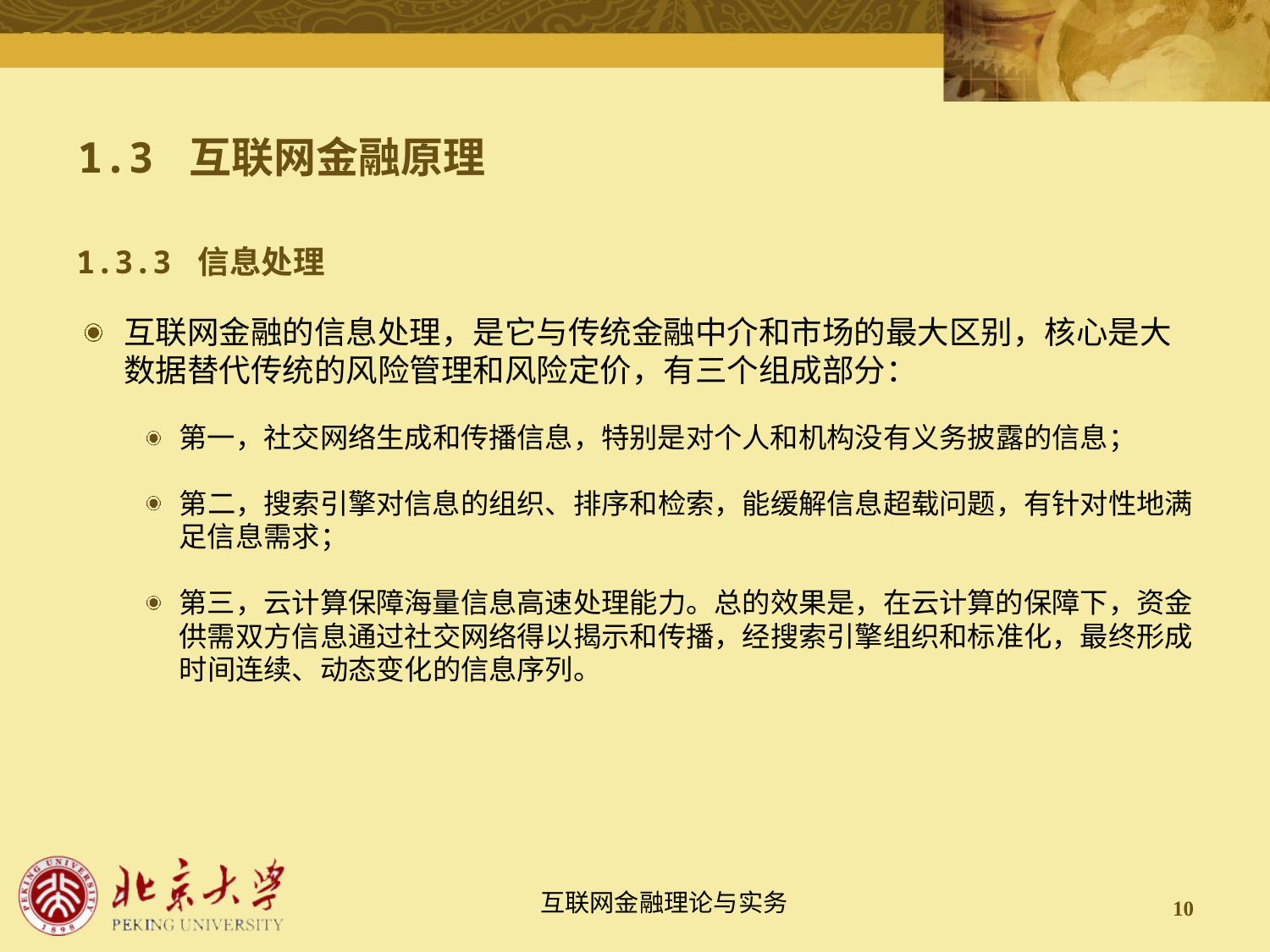

# 1.3 互联网金融原理
1.3.3 信息处理
互联网金融的信息处理，是它与传统金融中介和市场的最大区别，核心是大数据替代传统的风险管理和风险定价，有三个组成部分：
第一，社交网络生成和传播信息，特别是对个人和机构没有义务披露的信息；
第二，搜索引擎对信息的组织、排序和检索，能缓解信息超载问题，有针对性地满足信息需求；
第三，云计算保障海量信息高速处理能力。总的效果是，在云计算的保障下，资金供需双方信息通过社交网络得以揭示和传播，经搜索引擎组织和标准化，最终形成时间连续、动态变化的信息序列。
10